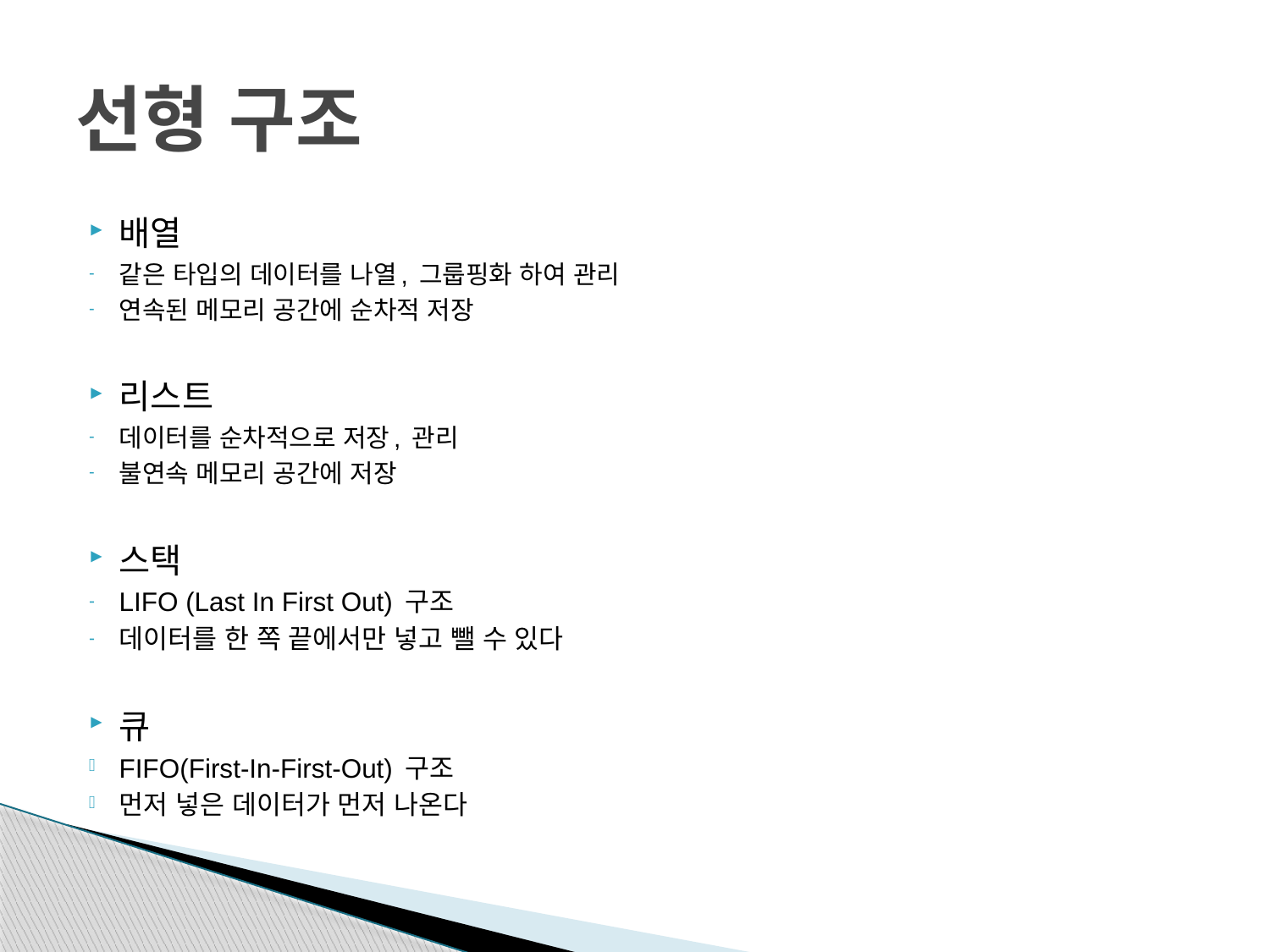

# 선형 구조
배열
같은 타입의 데이터를 나열, 그룹핑화 하여 관리
연속된 메모리 공간에 순차적 저장

리스트
데이터를 순차적으로 저장, 관리
불연속 메모리 공간에 저장

스택
LIFO (Last In First Out) 구조
데이터를 한 쪽 끝에서만 넣고 뺄 수 있다

큐
FIFO(First-In-First-Out) 구조
먼저 넣은 데이터가 먼저 나온다